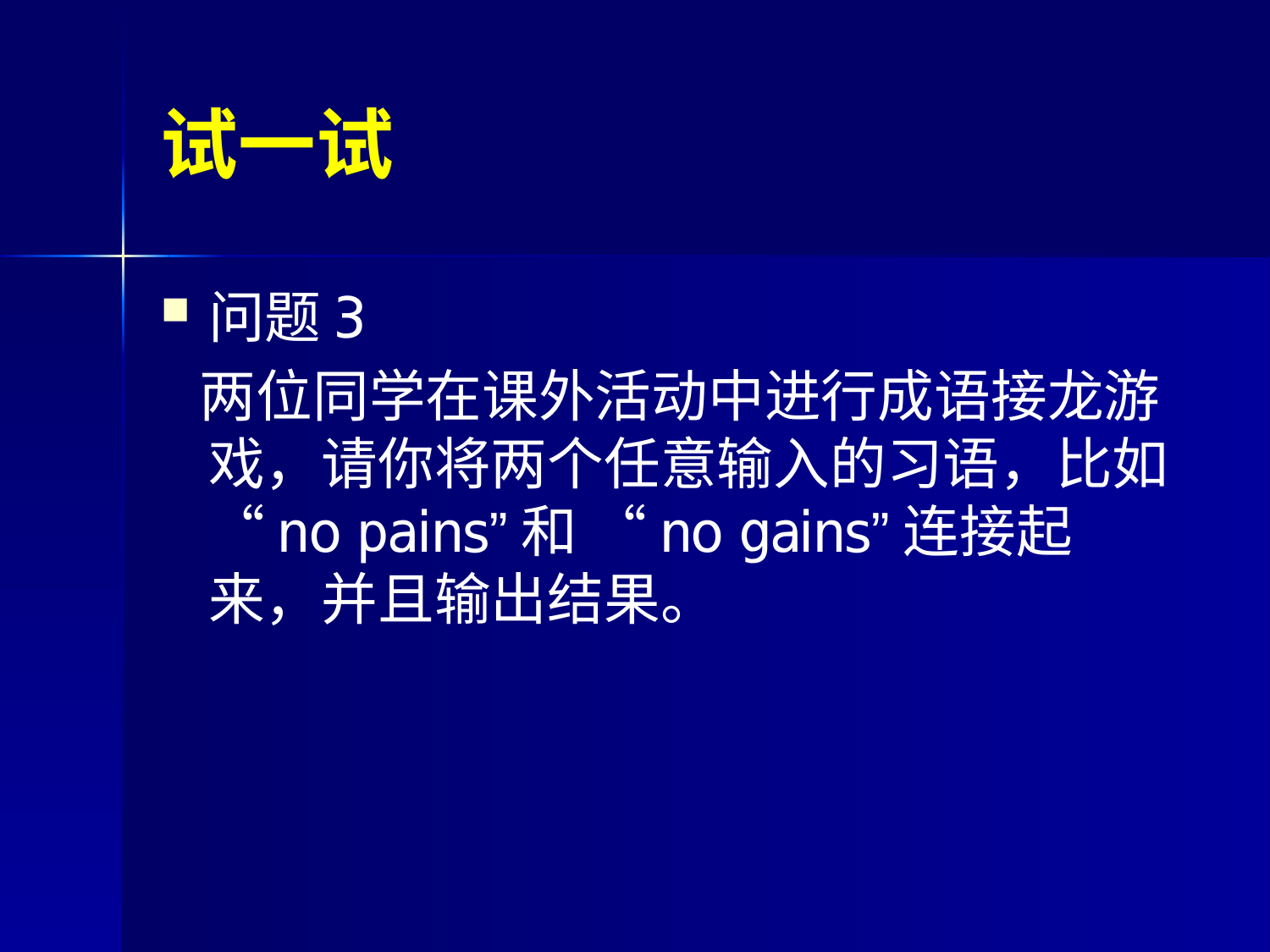

# 试一试
问题3
  两位同学在课外活动中进行成语接龙游戏，请你将两个任意输入的习语，比如“no pains”和 “no gains”连接起来，并且输出结果。